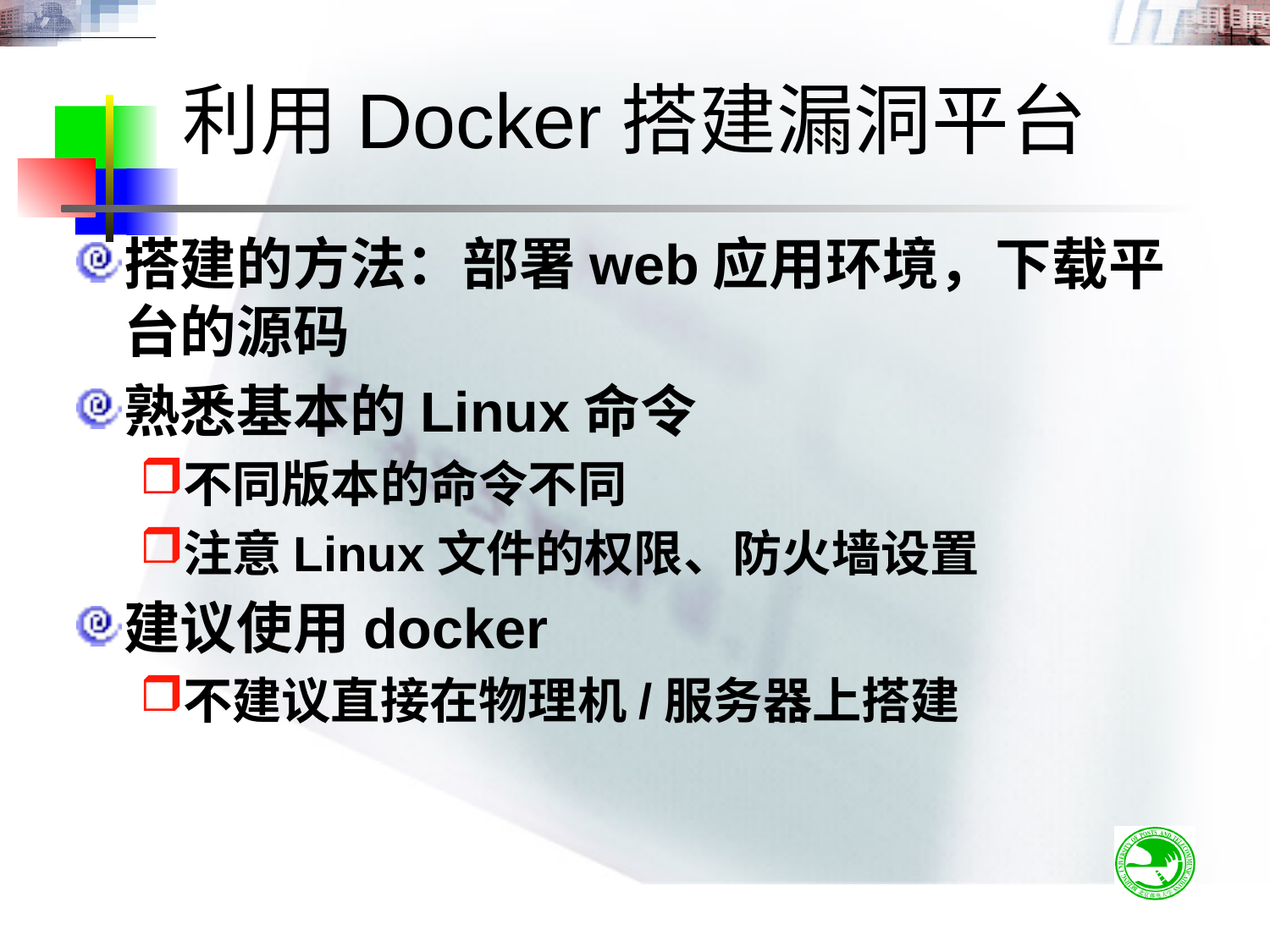

# 利用Docker搭建漏洞平台
搭建的方法：部署web应用环境，下载平台的源码
熟悉基本的Linux命令
不同版本的命令不同
注意Linux文件的权限、防火墙设置
建议使用docker
不建议直接在物理机/服务器上搭建